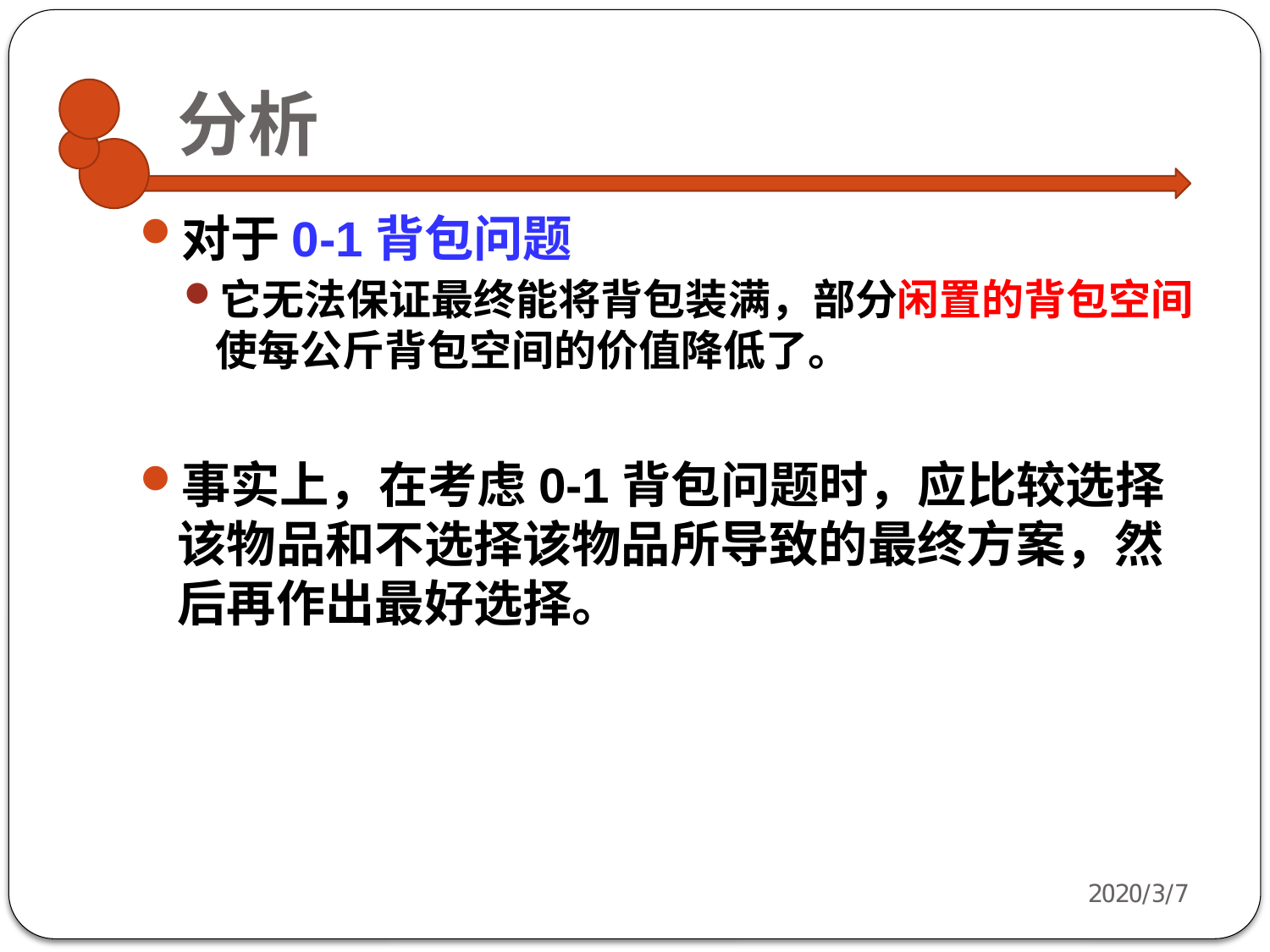

# 分析
对于0-1背包问题
它无法保证最终能将背包装满，部分闲置的背包空间使每公斤背包空间的价值降低了。

事实上，在考虑0-1背包问题时，应比较选择该物品和不选择该物品所导致的最终方案，然后再作出最好选择。
2020/3/7
22